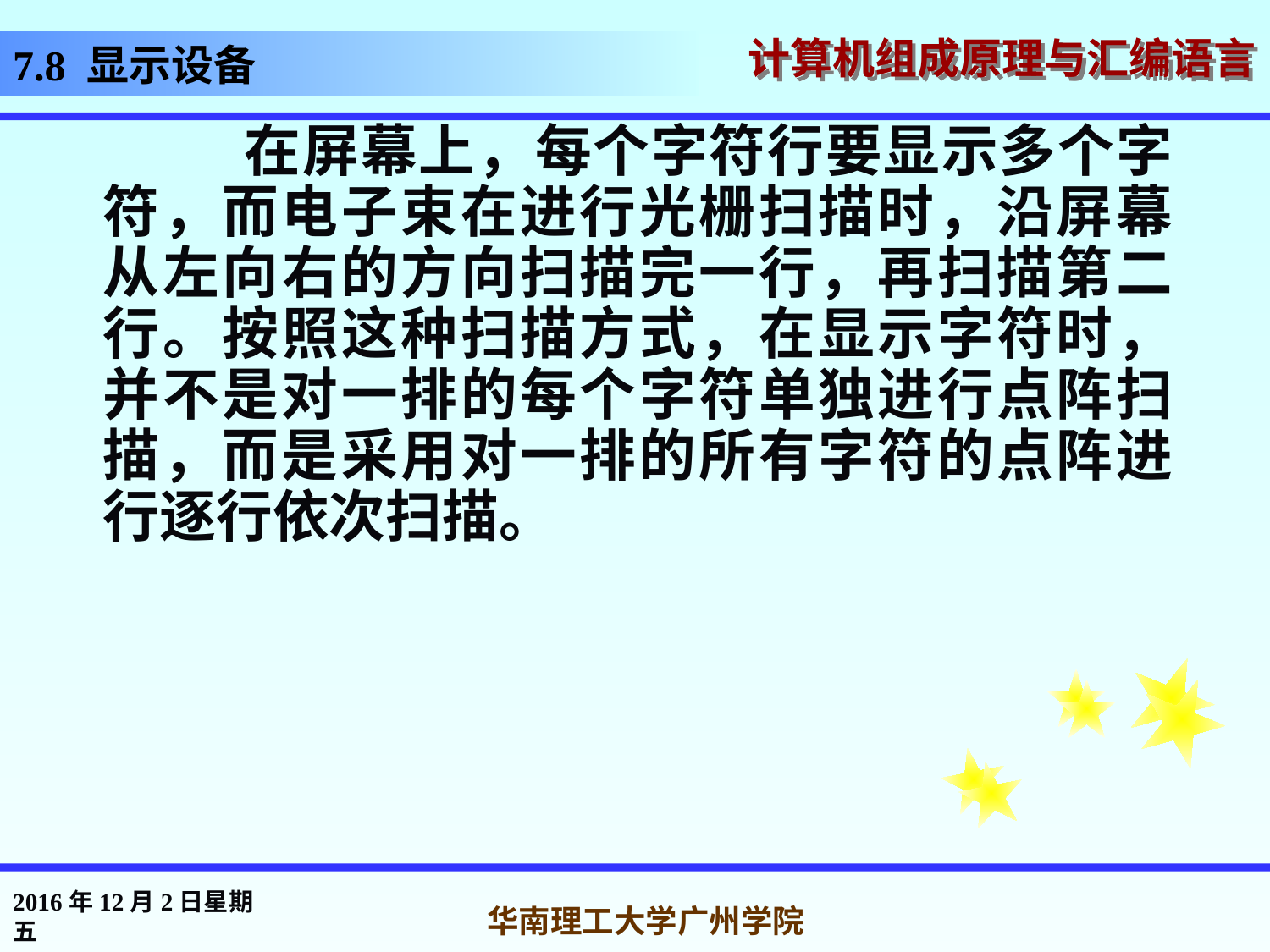

# 7.8 显示设备
            在屏幕上，每个字符行要显示多个字符，而电子束在进行光栅扫描时，沿屏幕从左向右的方向扫描完一行，再扫描第二行。按照这种扫描方式，在显示字符时，并不是对一排的每个字符单独进行点阵扫描，而是采用对一排的所有字符的点阵进行逐行依次扫描。
2016年12月2日星期五
华南理工大学广州学院